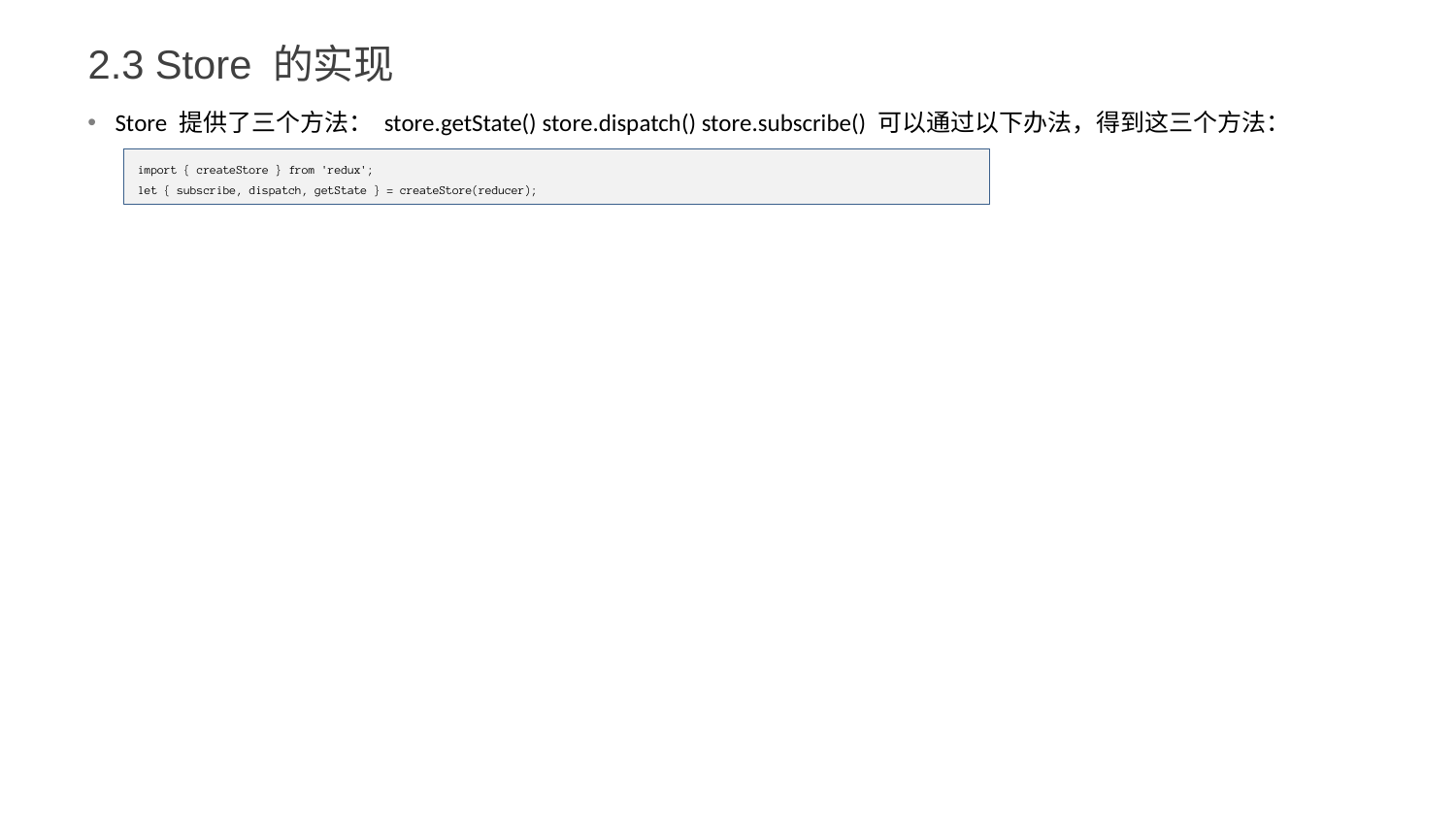

2.3 Store 的实现
Store 提供了三个方法： store.getState() store.dispatch() store.subscribe() 可以通过以下办法，得到这三个方法：
import { createStore } from 'redux';
let { subscribe, dispatch, getState } = createStore(reducer);